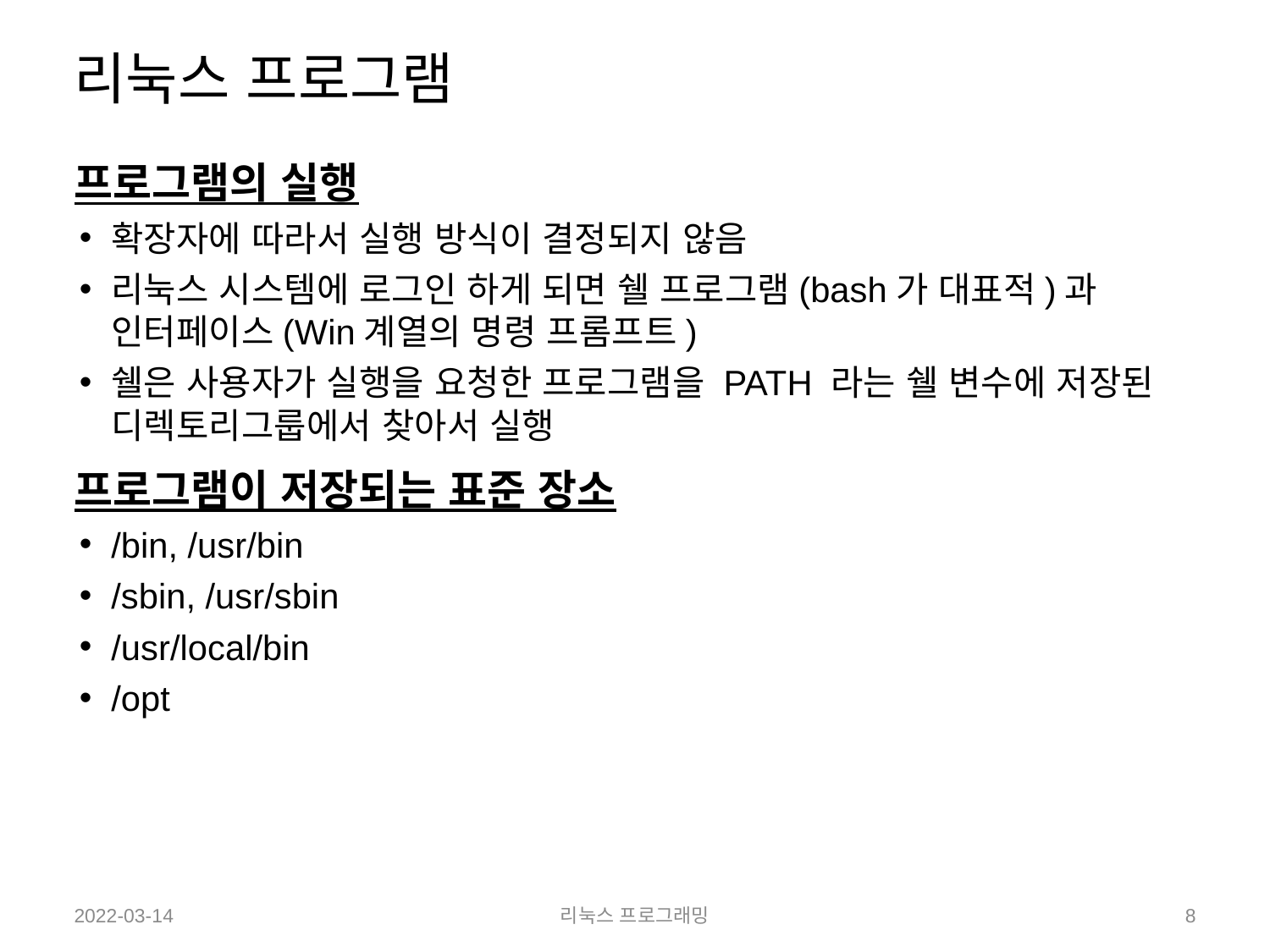

# 리눅스 프로그램
프로그램의 실행
확장자에 따라서 실행 방식이 결정되지 않음
리눅스 시스템에 로그인 하게 되면 쉘 프로그램(bash가 대표적)과 인터페이스(Win계열의 명령 프롬프트)
쉘은 사용자가 실행을 요청한 프로그램을 PATH 라는 쉘 변수에 저장된 디렉토리그룹에서 찾아서 실행
프로그램이 저장되는 표준 장소
/bin, /usr/bin
/sbin, /usr/sbin
/usr/local/bin
/opt
2022-03-14
리눅스 프로그래밍
8